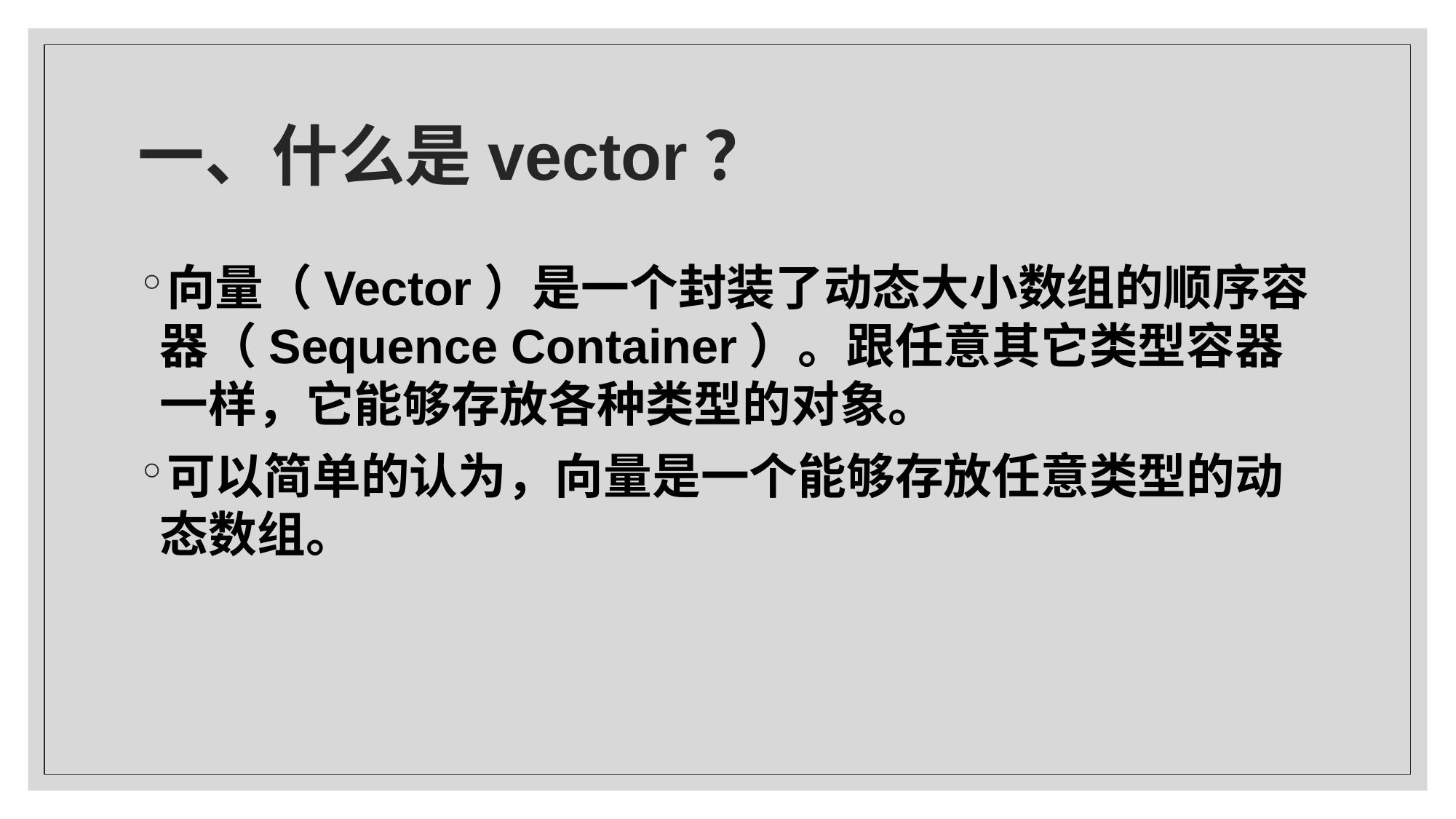

# 一、什么是vector？
向量（Vector）是一个封装了动态大小数组的顺序容器（Sequence Container）。跟任意其它类型容器一样，它能够存放各种类型的对象。
可以简单的认为，向量是一个能够存放任意类型的动态数组。